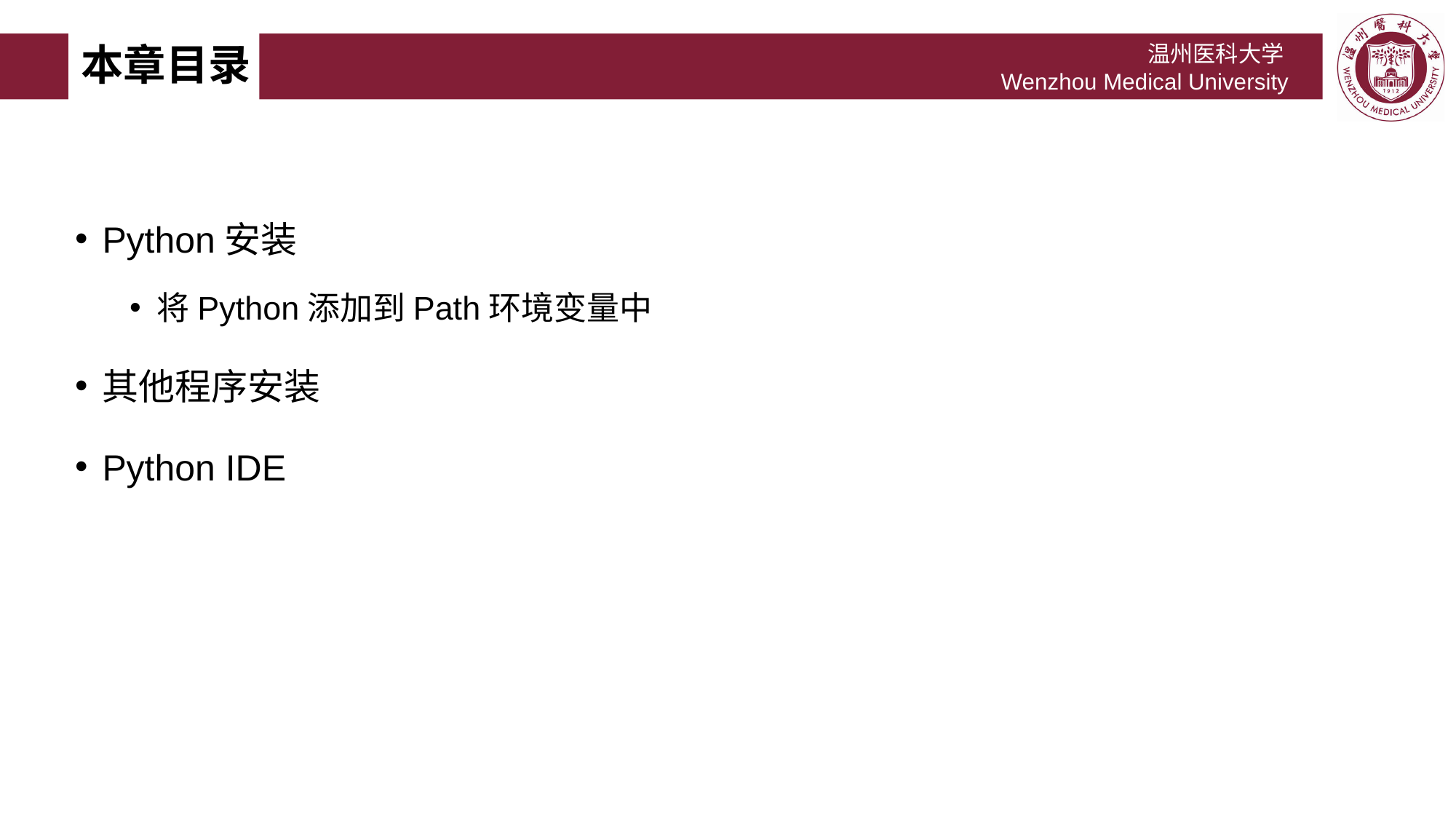

# 本章目录
Python安装
将Python添加到Path环境变量中
其他程序安装
Python IDE